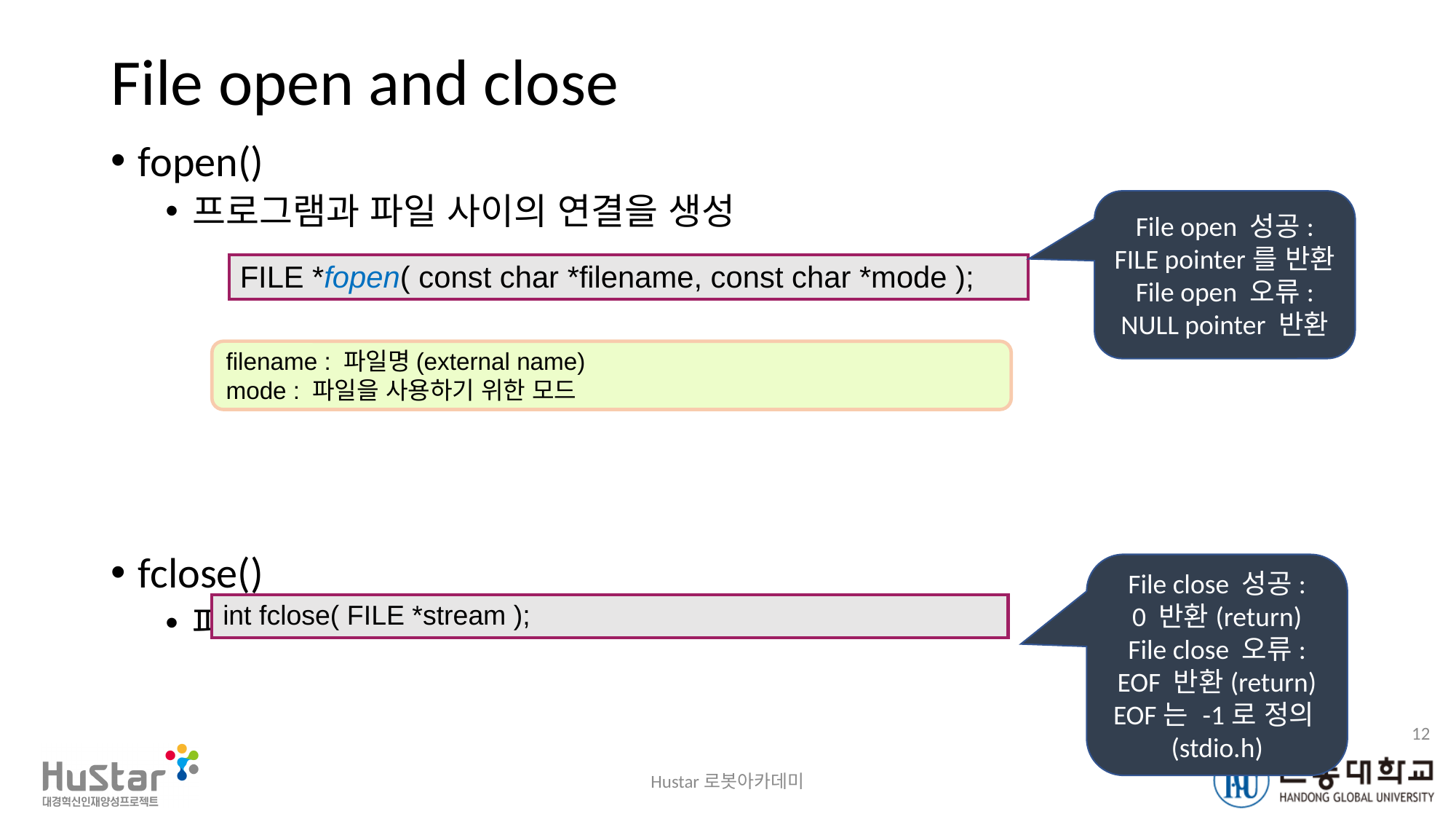

# File open and close
fopen()
프로그램과 파일 사이의 연결을 생성

fclose()
파일 stream을 닫음
File open 성공:
FILE pointer를 반환
File open 오류:
NULL pointer 반환
| FILE \*fopen( const char \*filename, const char \*mode ); |
| --- |
filename : 파일명(external name)
mode : 파일을 사용하기 위한 모드
File close 성공:
0 반환(return)
File close 오류:
EOF 반환(return)
EOF는 -1로 정의(stdio.h)
| int fclose( FILE \*stream ); |
| --- |
12
Hustar로봇아카데미